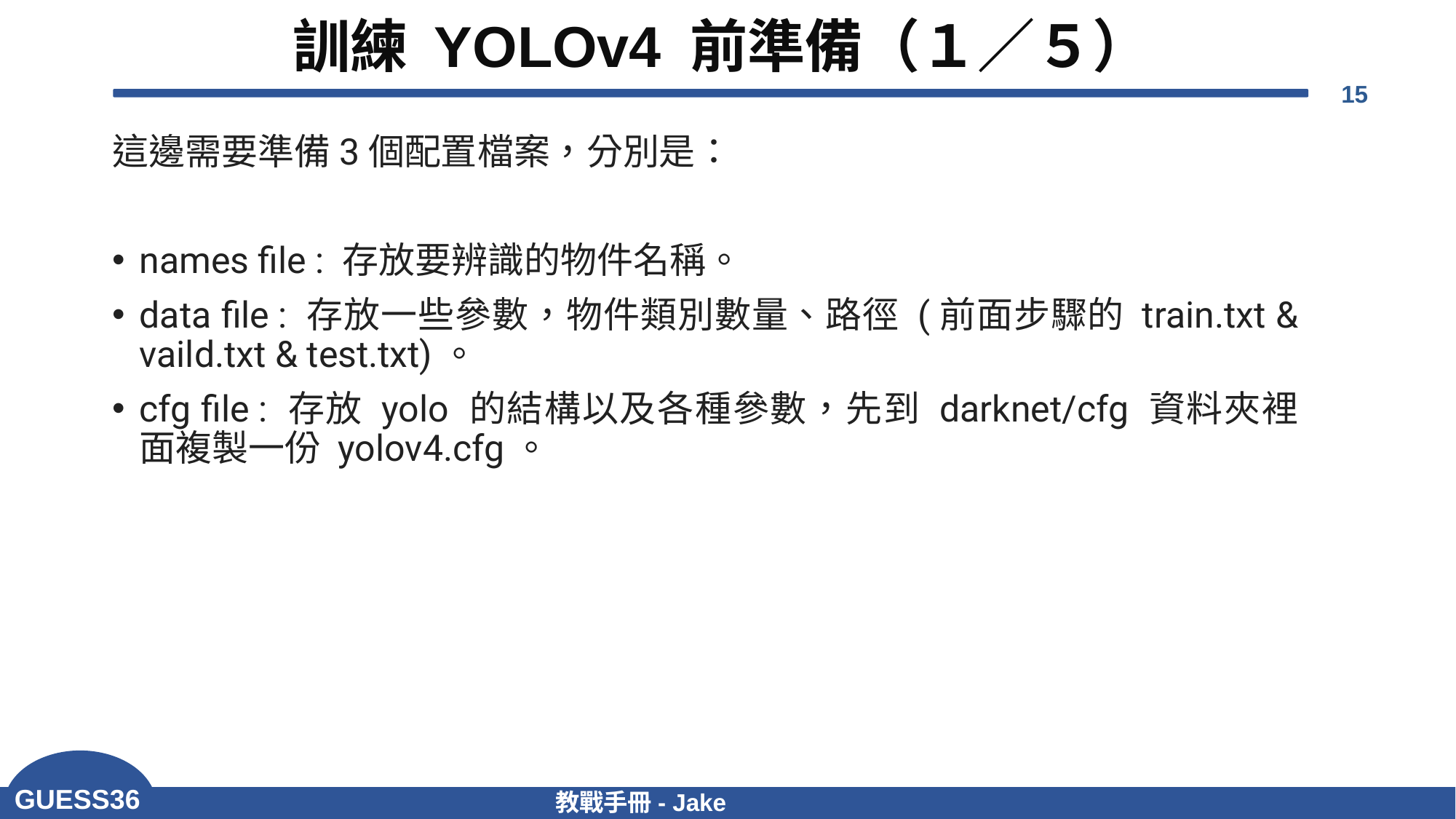

# 訓練 YOLOv4 前準備（１／５）
15
這邊需要準備3個配置檔案，分別是：

names file : 存放要辨識的物件名稱。
data file : 存放一些參數，物件類別數量、路徑 (前面步驟的 train.txt & vaild.txt & test.txt)。
cfg file : 存放 yolo 的結構以及各種參數，先到 darknet/cfg 資料夾裡面複製一份 yolov4.cfg。